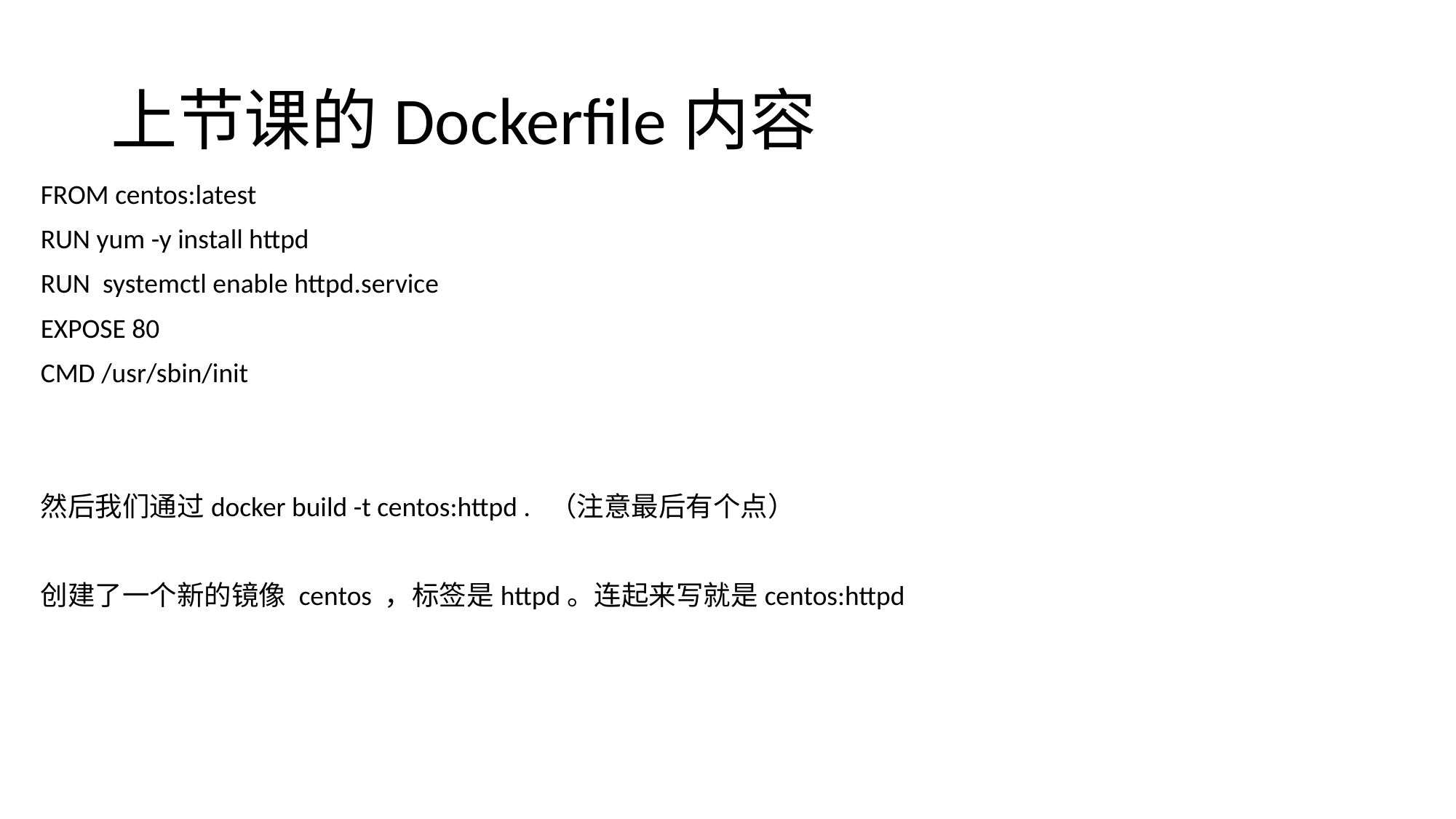

# 上节课的Dockerfile内容
FROM centos:latest
RUN yum -y install httpd
RUN  systemctl enable httpd.service
EXPOSE 80
CMD /usr/sbin/init

然后我们通过docker build -t centos:httpd .  （注意最后有个点）

创建了一个新的镜像 centos ，标签是httpd。连起来写就是centos:httpd